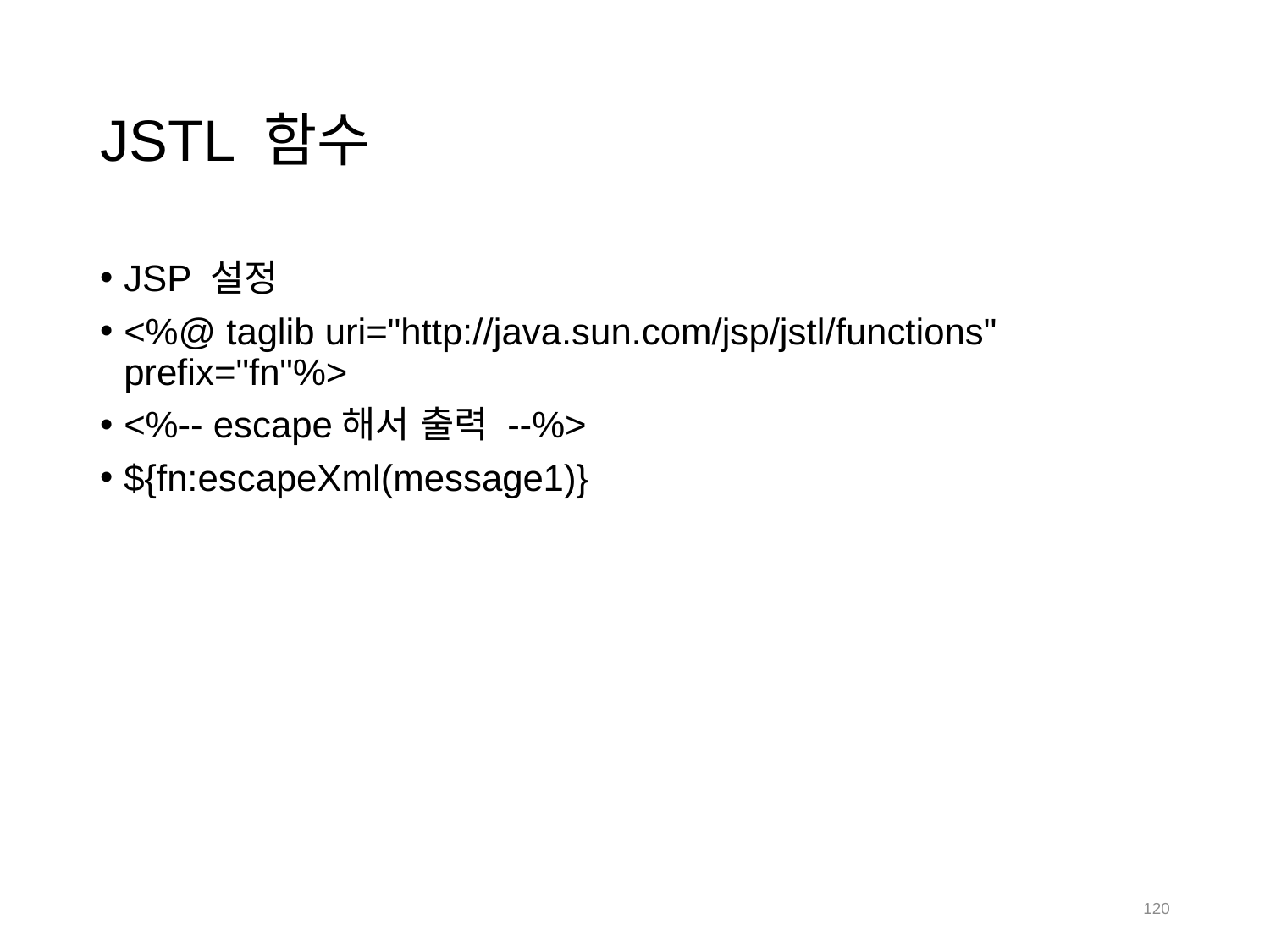

# JSTL 함수
JSP 설정
<%@ taglib uri="http://java.sun.com/jsp/jstl/functions" prefix="fn"%>
<%-- escape해서 출력 --%>
${fn:escapeXml(message1)}

120